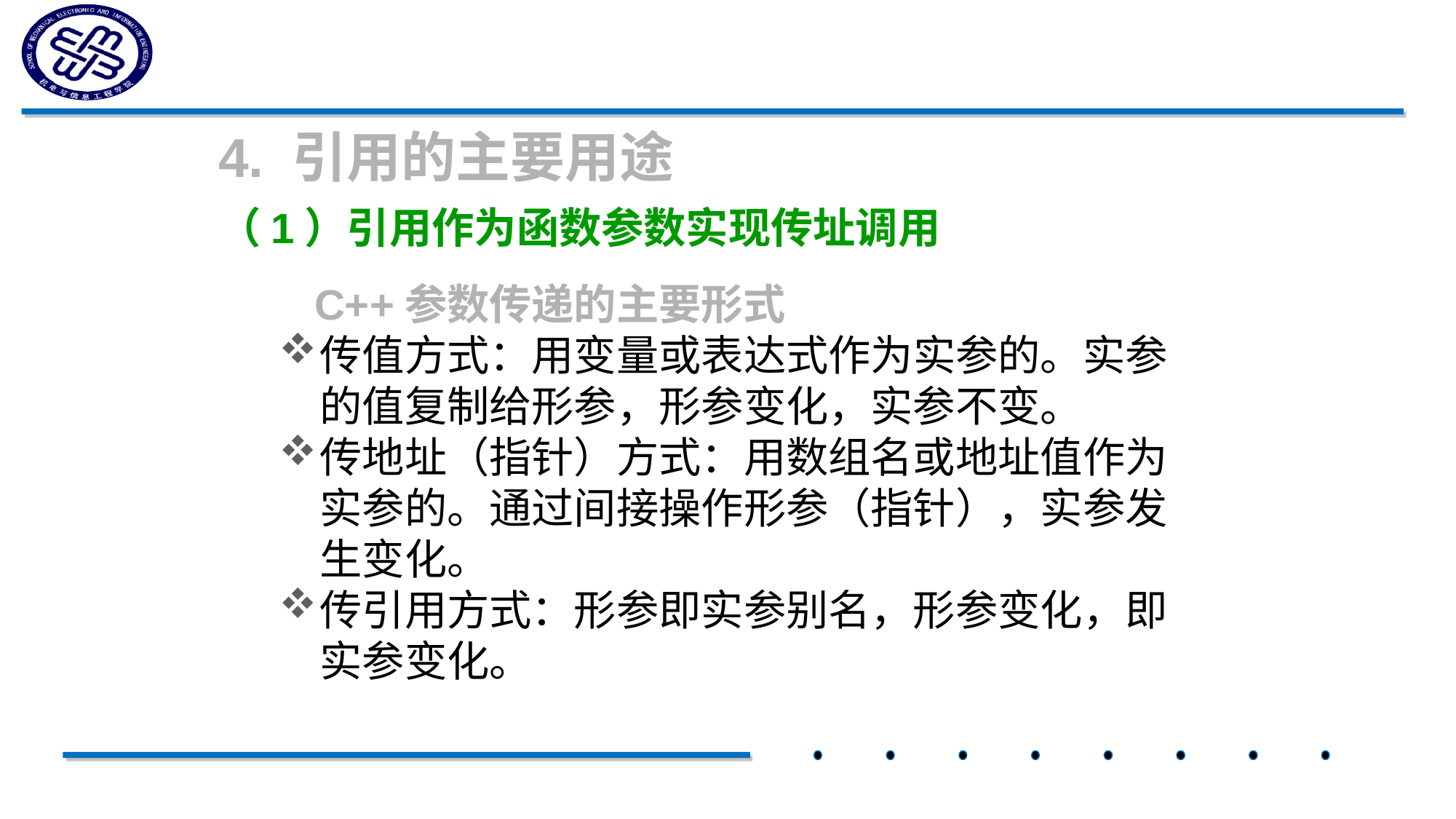

4. 引用的主要用途
（1）引用作为函数参数实现传址调用

   C++参数传递的主要形式
传值方式：用变量或表达式作为实参的。实参的值复制给形参，形参变化，实参不变。
传地址（指针）方式：用数组名或地址值作为实参的。通过间接操作形参（指针），实参发生变化。
传引用方式：形参即实参别名，形参变化，即实参变化。